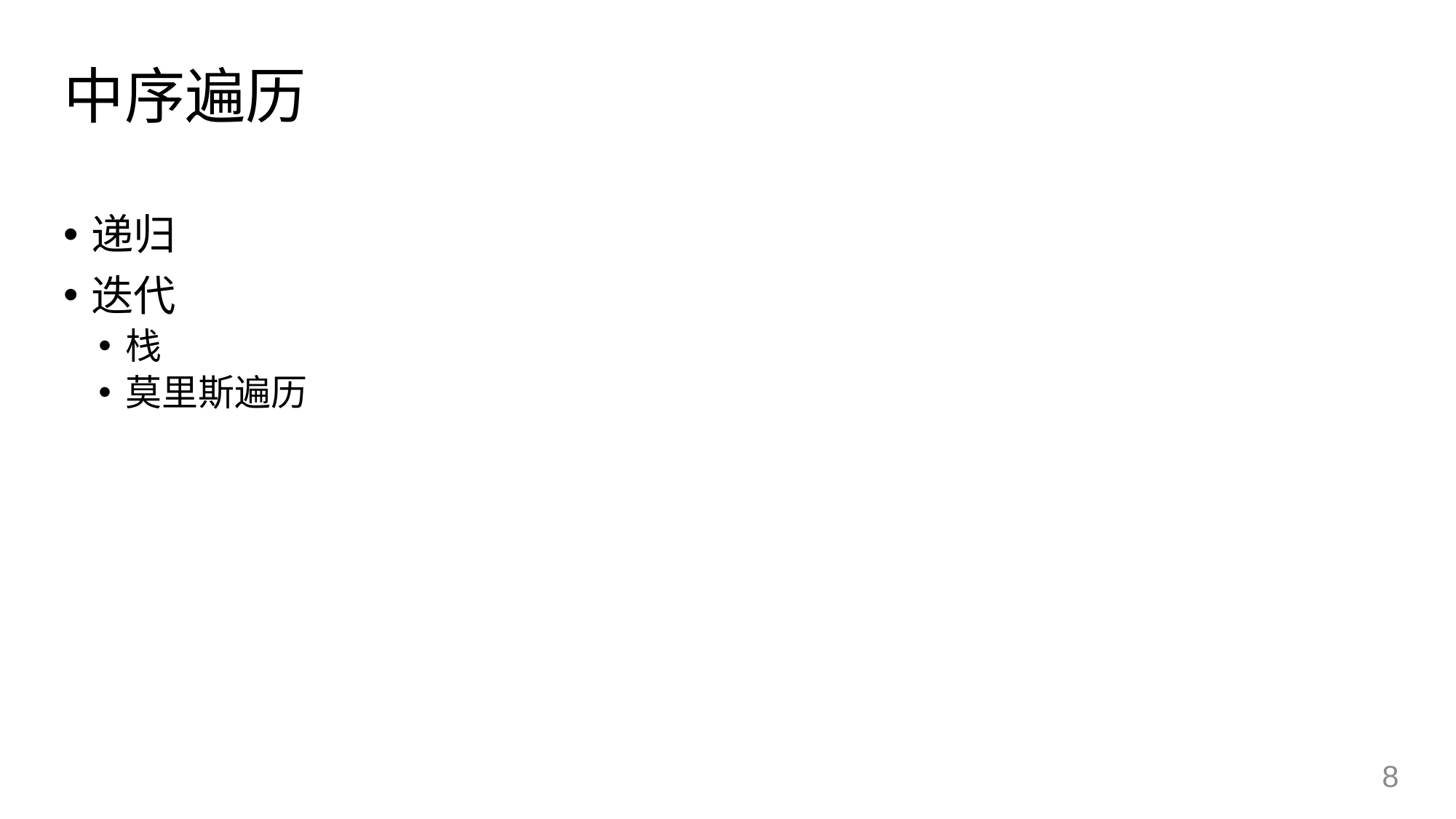

# 中序遍历
递归
迭代
栈
莫里斯遍历
8